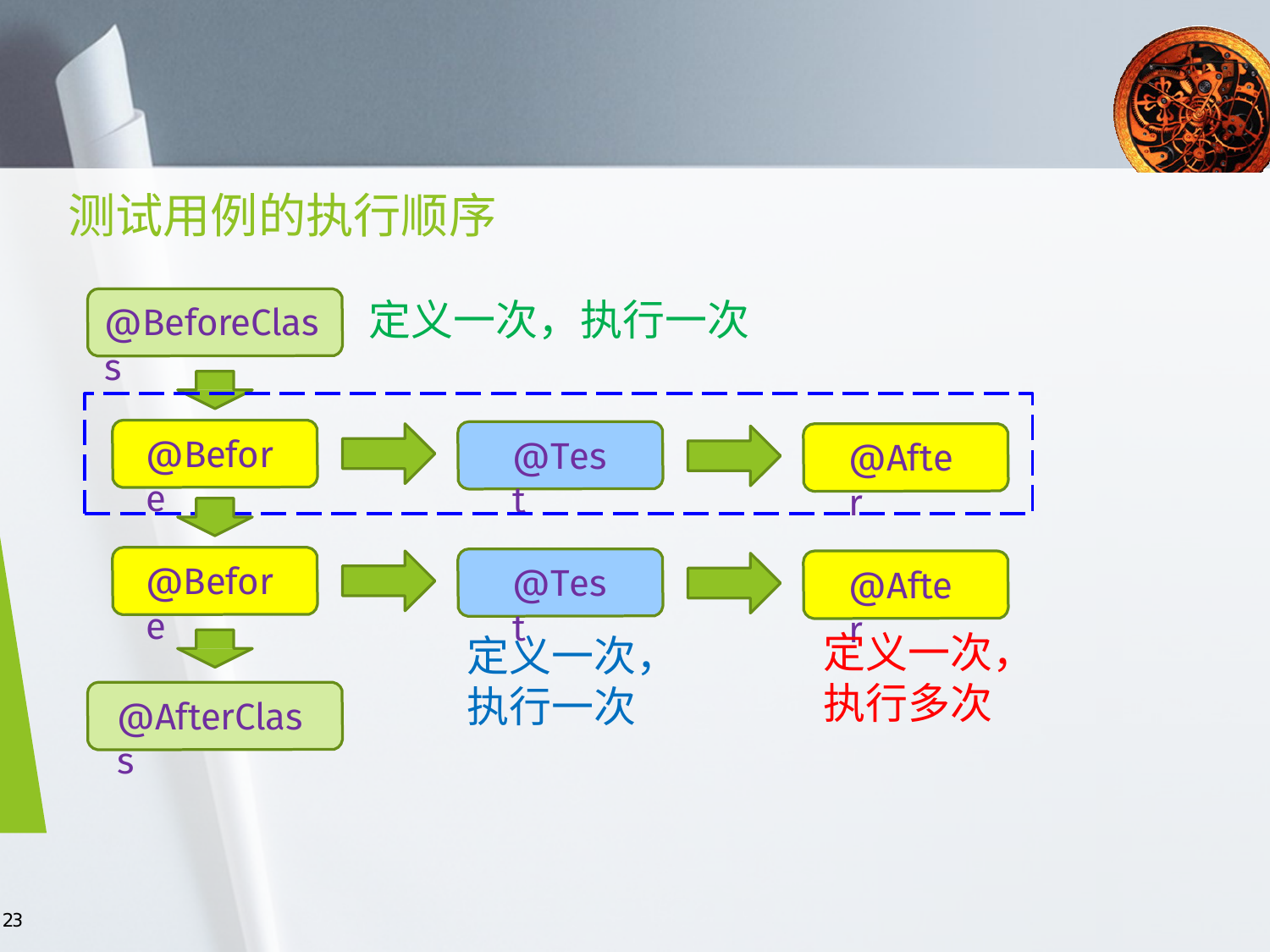

23
# 测试用例的执行顺序

定义一次，执行一次
@BeforeClass

@Before
@Test
@After

@Before
@Test
@After
定义一次，
执行多次
定义一次，
执行一次

@AfterClass